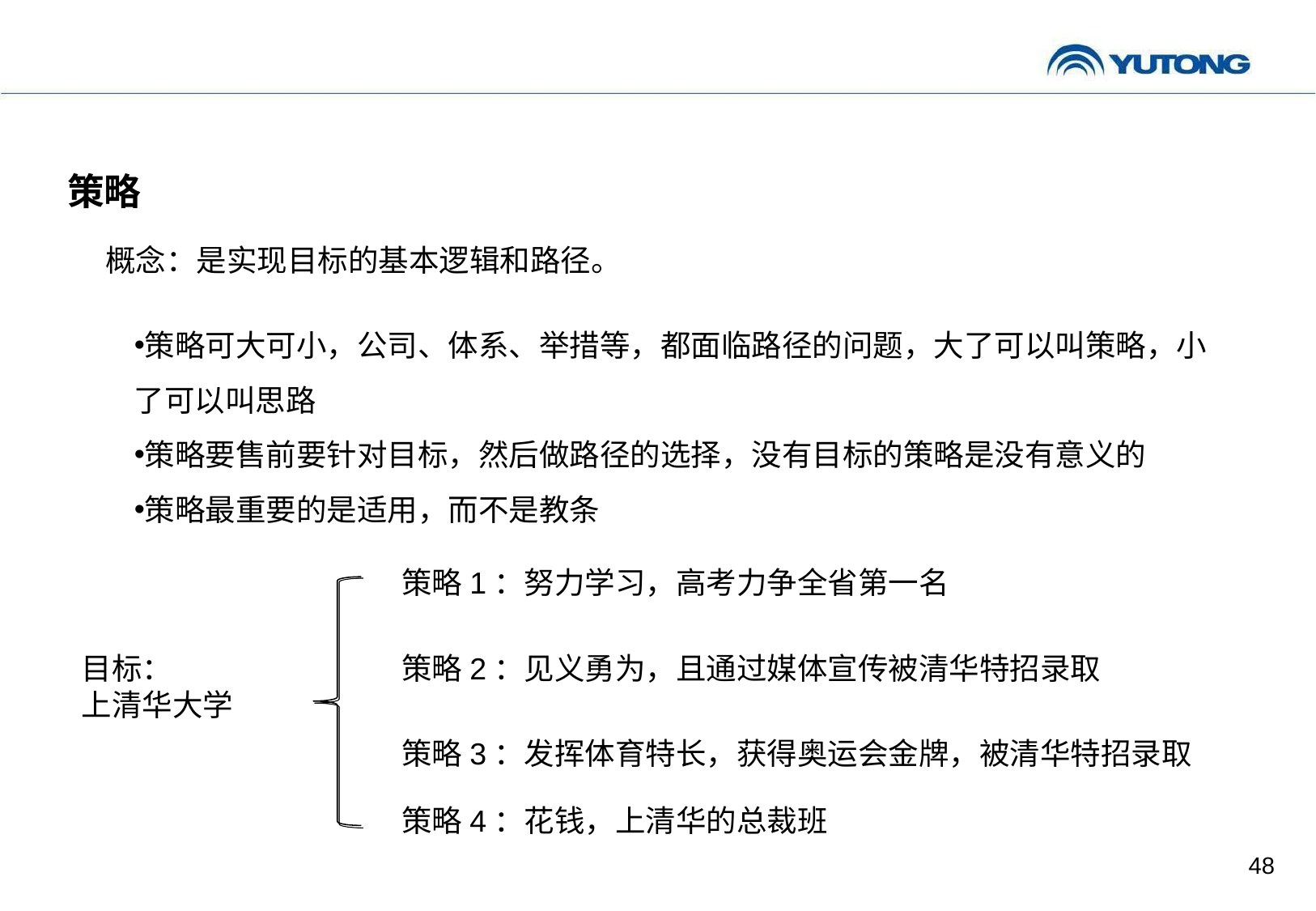

策略

概念：是实现目标的基本逻辑和路径。
策略可大可小，公司、体系、举措等，都面临路径的问题，大了可以叫策略，小了可以叫思路
策略要售前要针对目标，然后做路径的选择，没有目标的策略是没有意义的
策略最重要的是适用，而不是教条
策略1：努力学习，高考力争全省第一名

目标：
上清华大学
策略2：见义勇为，且通过媒体宣传被清华特招录取
策略3：发挥体育特长，获得奥运会金牌，被清华特招录取
策略4：花钱，上清华的总裁班
48